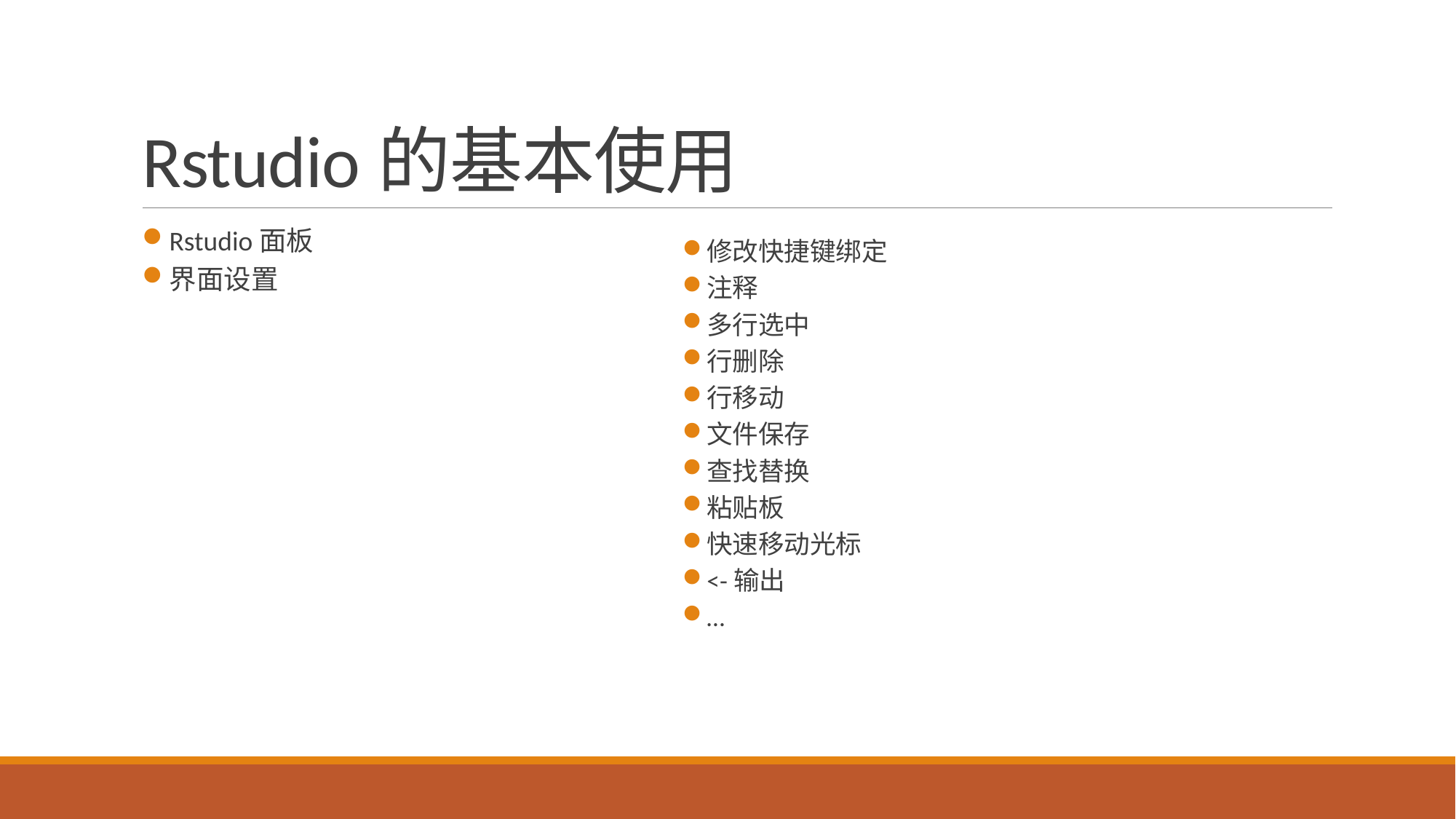

# Rstudio的基本使用
Rstudio面板
界面设置

修改快捷键绑定
注释
多行选中
行删除
行移动
文件保存
查找替换
粘贴板
快速移动光标
<-输出
…